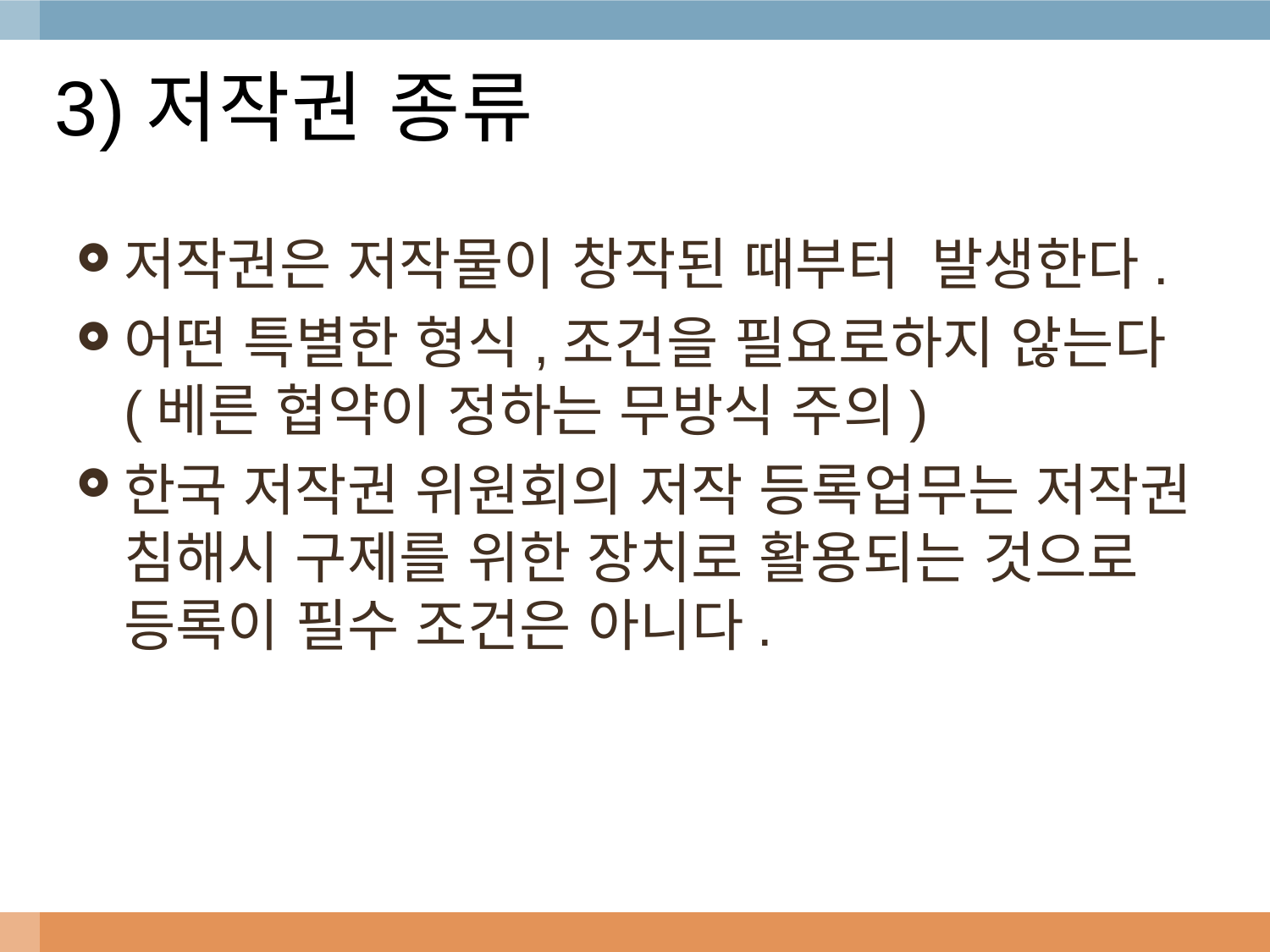

# 3)저작권 종류
저작권은 저작물이 창작된 때부터  발생한다.
어떤 특별한 형식,조건을 필요로하지 않는다(베른 협약이 정하는 무방식 주의)
한국 저작권 위원회의 저작 등록업무는 저작권 침해시 구제를 위한 장치로 활용되는 것으로 등록이 필수 조건은 아니다.